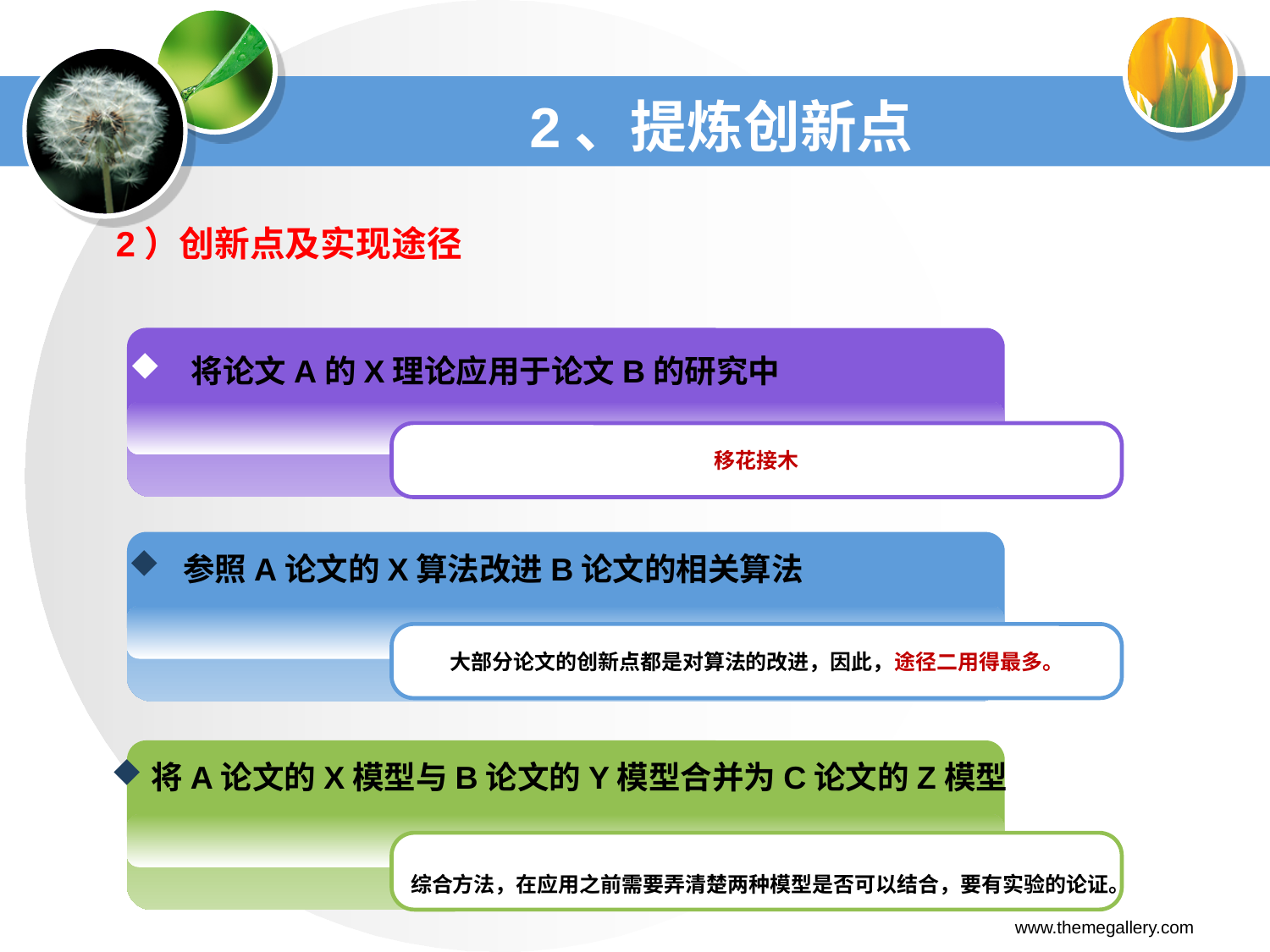

2、提炼创新点
2）创新点及实现途径
  将论文A的X理论应用于论文B的研究中

移花接木

 参照A论文的X算法改进B论文的相关算法
大部分论文的创新点都是对算法的改进，因此，途径二用得最多。

将A论文的X模型与B论文的Y模型合并为C论文的Z模型
综合方法，在应用之前需要弄清楚两种模型是否可以结合，要有实验的论证。
www.themegallery.com